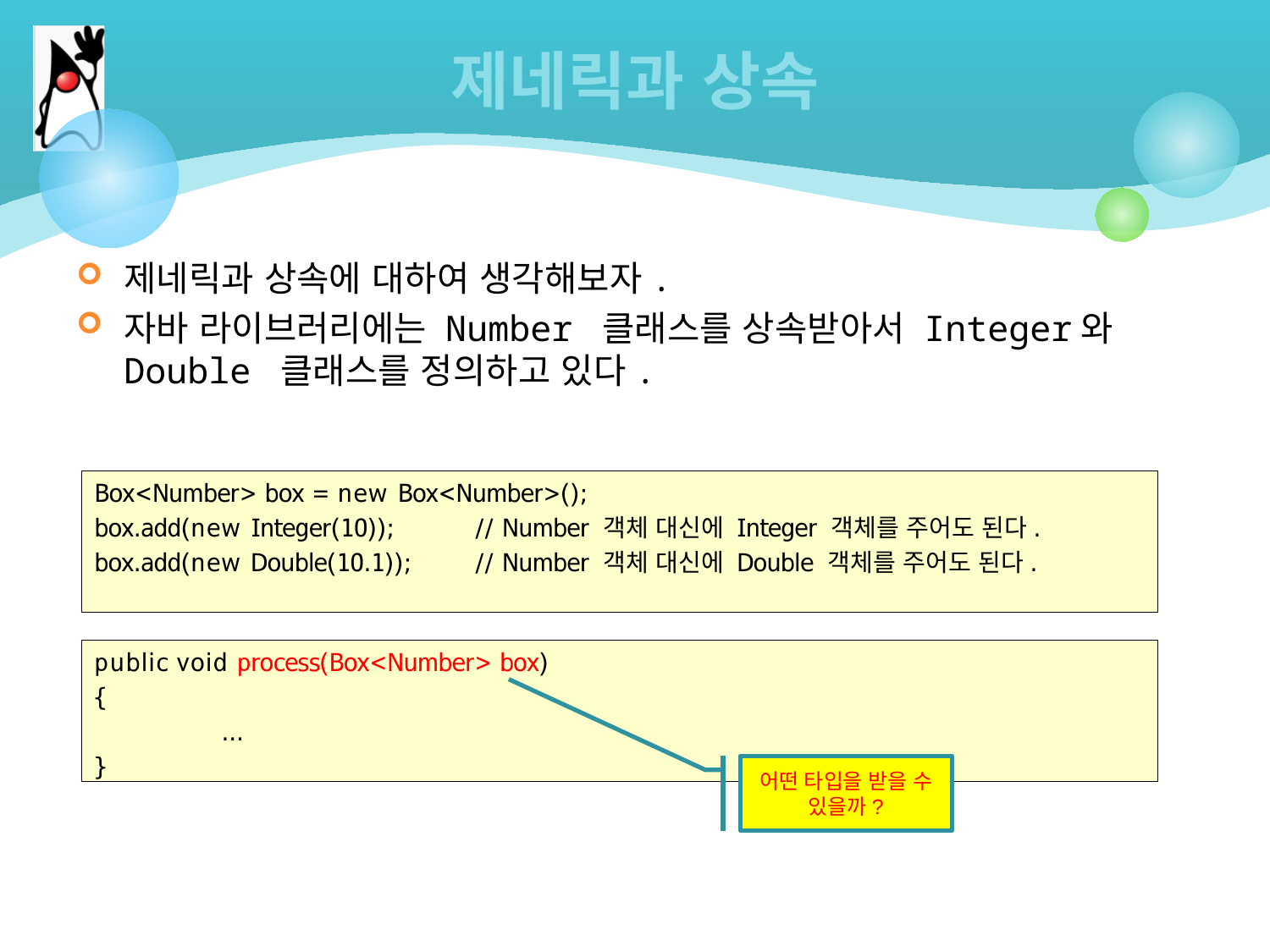

# 제네릭과 상속
제네릭과 상속에 대하여 생각해보자.
자바 라이브러리에는 Number 클래스를 상속받아서 Integer와 Double 클래스를 정의하고 있다.
Box<Number> box = new Box<Number>();
box.add(new Integer(10)); 	// Number 객체 대신에 Integer 객체를 주어도 된다.
box.add(new Double(10.1)); 	// Number 객체 대신에 Double 객체를 주어도 된다.
public void process(Box<Number> box)
{
	...
}
어떤 타입을 받을 수 있을까?